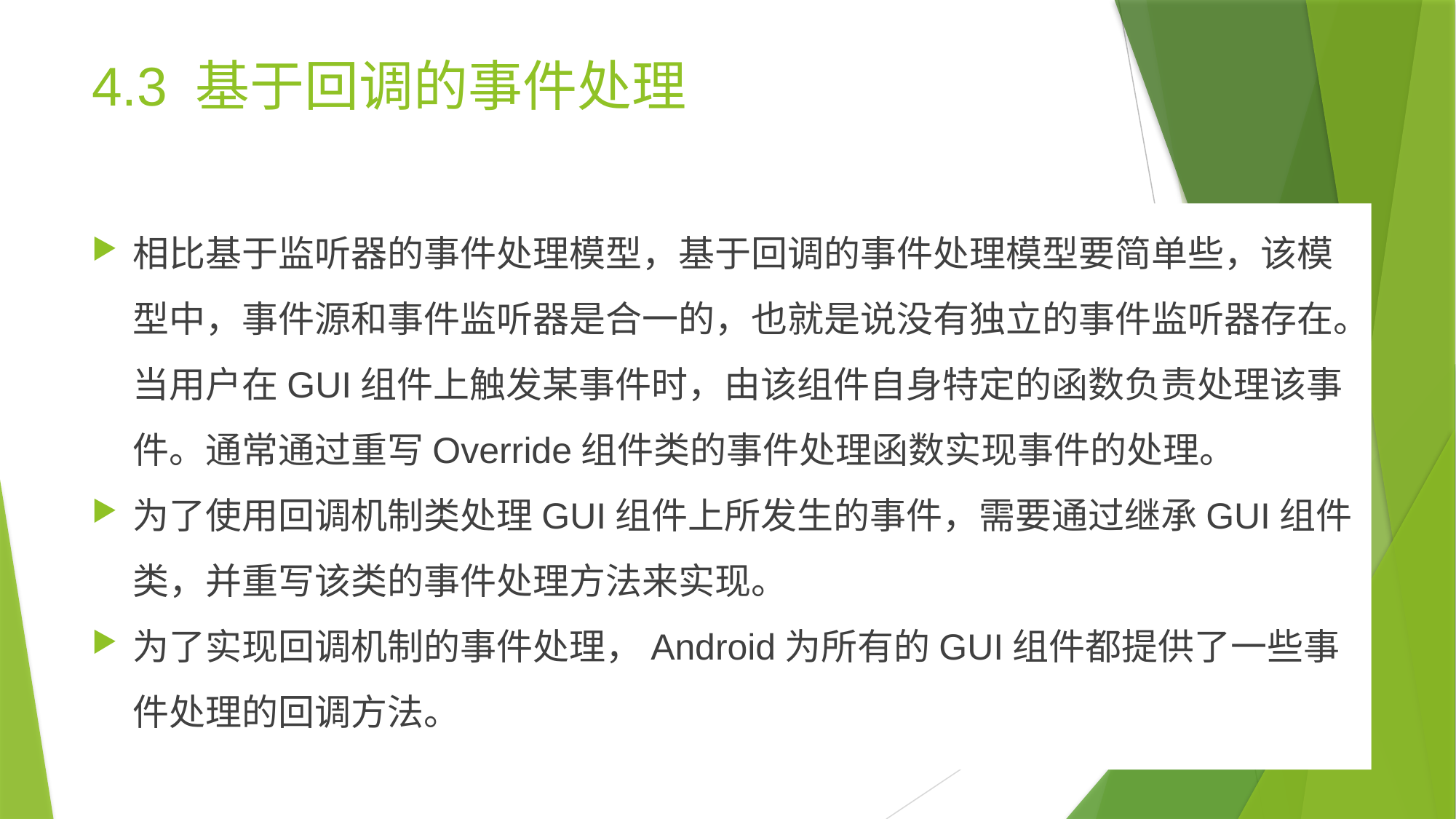

# 4.3 基于回调的事件处理
相比基于监听器的事件处理模型，基于回调的事件处理模型要简单些，该模型中，事件源和事件监听器是合一的，也就是说没有独立的事件监听器存在。当用户在GUI组件上触发某事件时，由该组件自身特定的函数负责处理该事件。通常通过重写Override组件类的事件处理函数实现事件的处理。
为了使用回调机制类处理GUI组件上所发生的事件，需要通过继承GUI组件类，并重写该类的事件处理方法来实现。
为了实现回调机制的事件处理，Android为所有的GUI组件都提供了一些事件处理的回调方法。